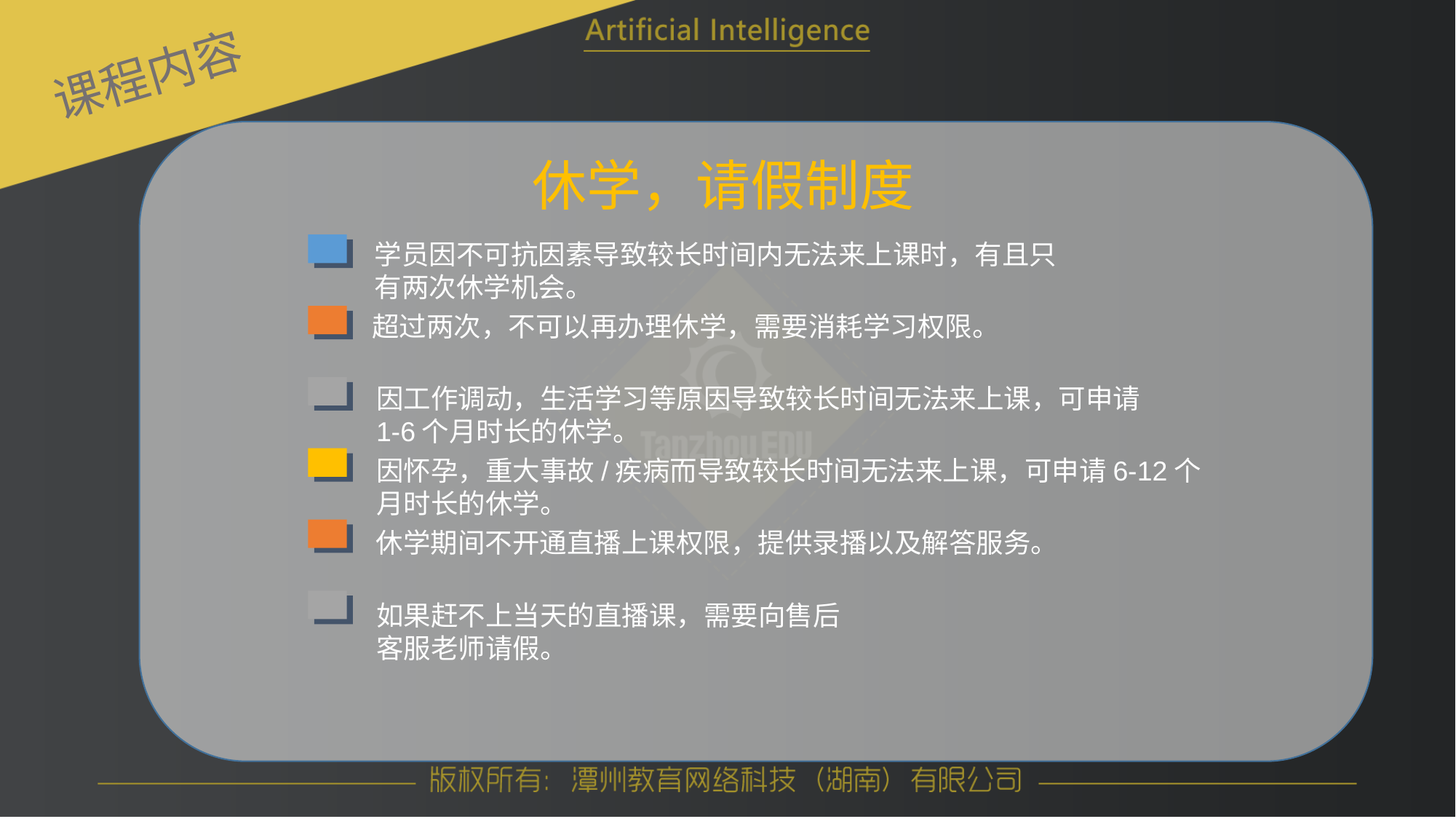

课程内容

休学，请假制度
学员因不可抗因素导致较长时间内无法来上课时，有且只有两次休学机会。

超过两次，不可以再办理休学，需要消耗学习权限。

因工作调动，生活学习等原因导致较长时间无法来上课，可申请1-6个月时长的休学。

因怀孕，重大事故/疾病而导致较长时间无法来上课，可申请6-12个月时长的休学。

休学期间不开通直播上课权限，提供录播以及解答服务。

如果赶不上当天的直播课，需要向售后客服老师请假。